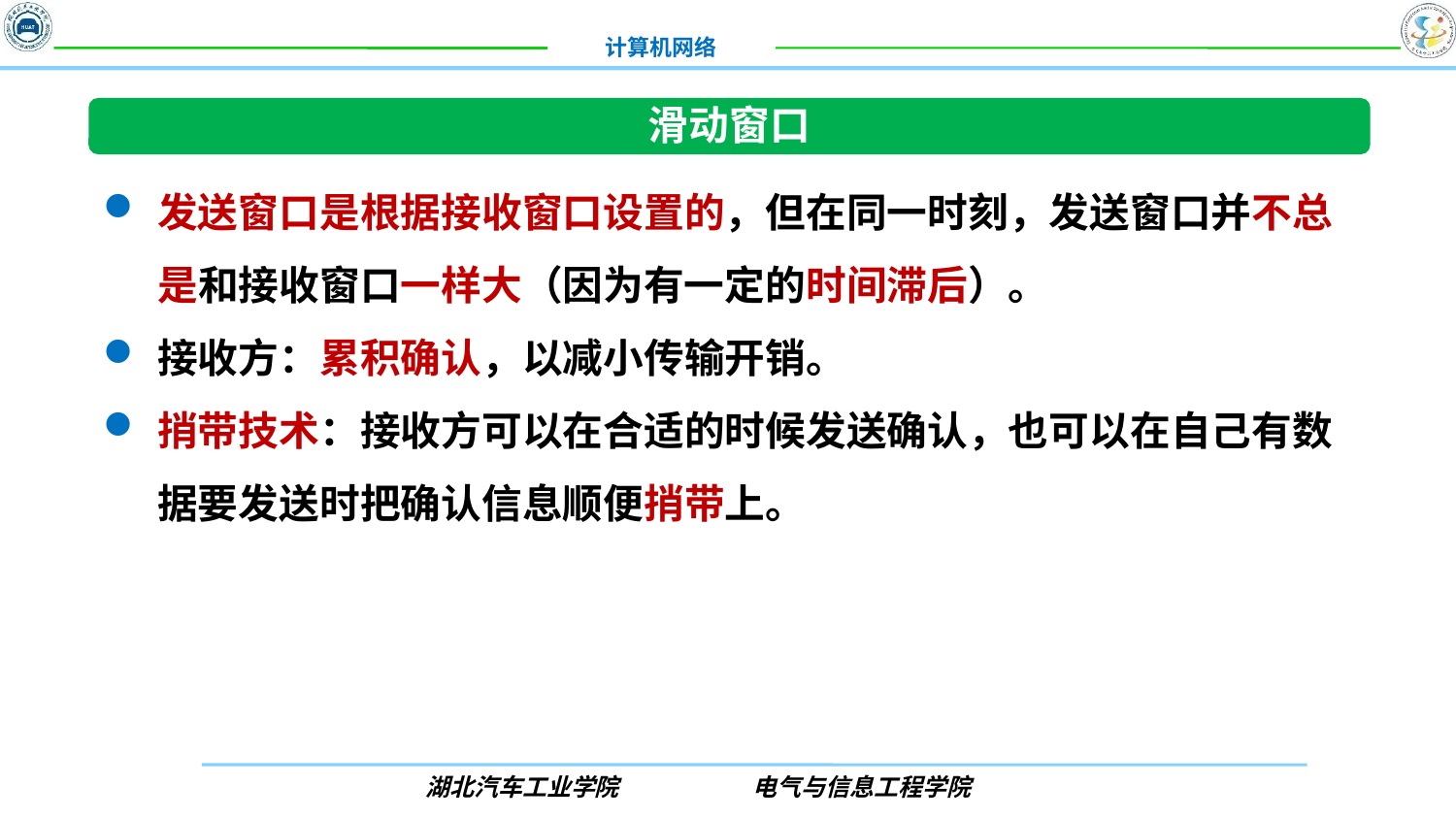

滑动窗口

发送窗口是根据接收窗口设置的，但在同一时刻，发送窗口并不总是和接收窗口一样大（因为有一定的时间滞后）。
接收方：累积确认，以减小传输开销。
捎带技术：接收方可以在合适的时候发送确认，也可以在自己有数据要发送时把确认信息顺便捎带上。